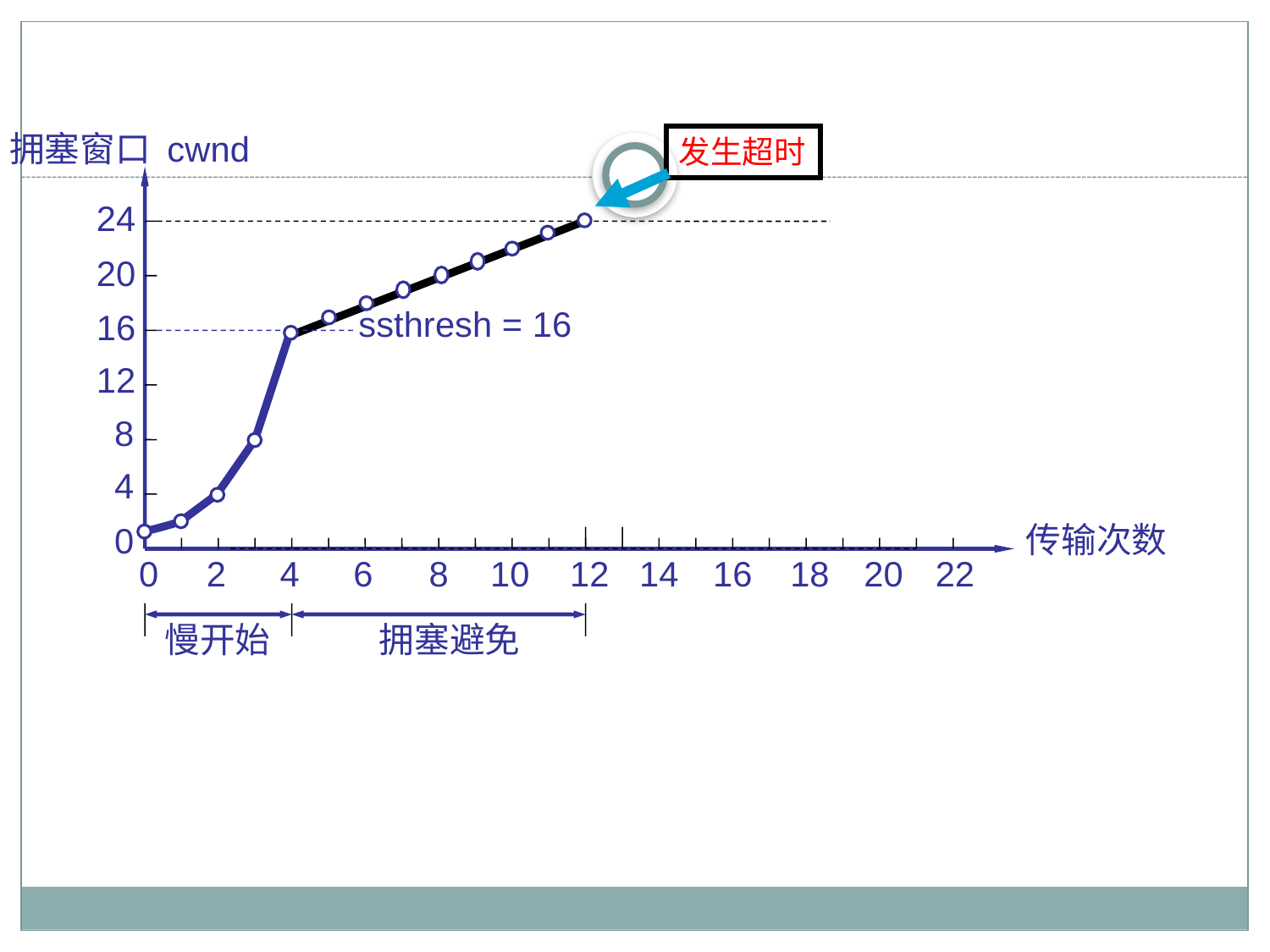

#
拥塞窗口 cwnd
发生超时

24

20

ssthresh = 16

16

12

8

4

传输次数
0

0
2
4
6
8
10
12
14
16
18
20
22

慢开始
拥塞避免